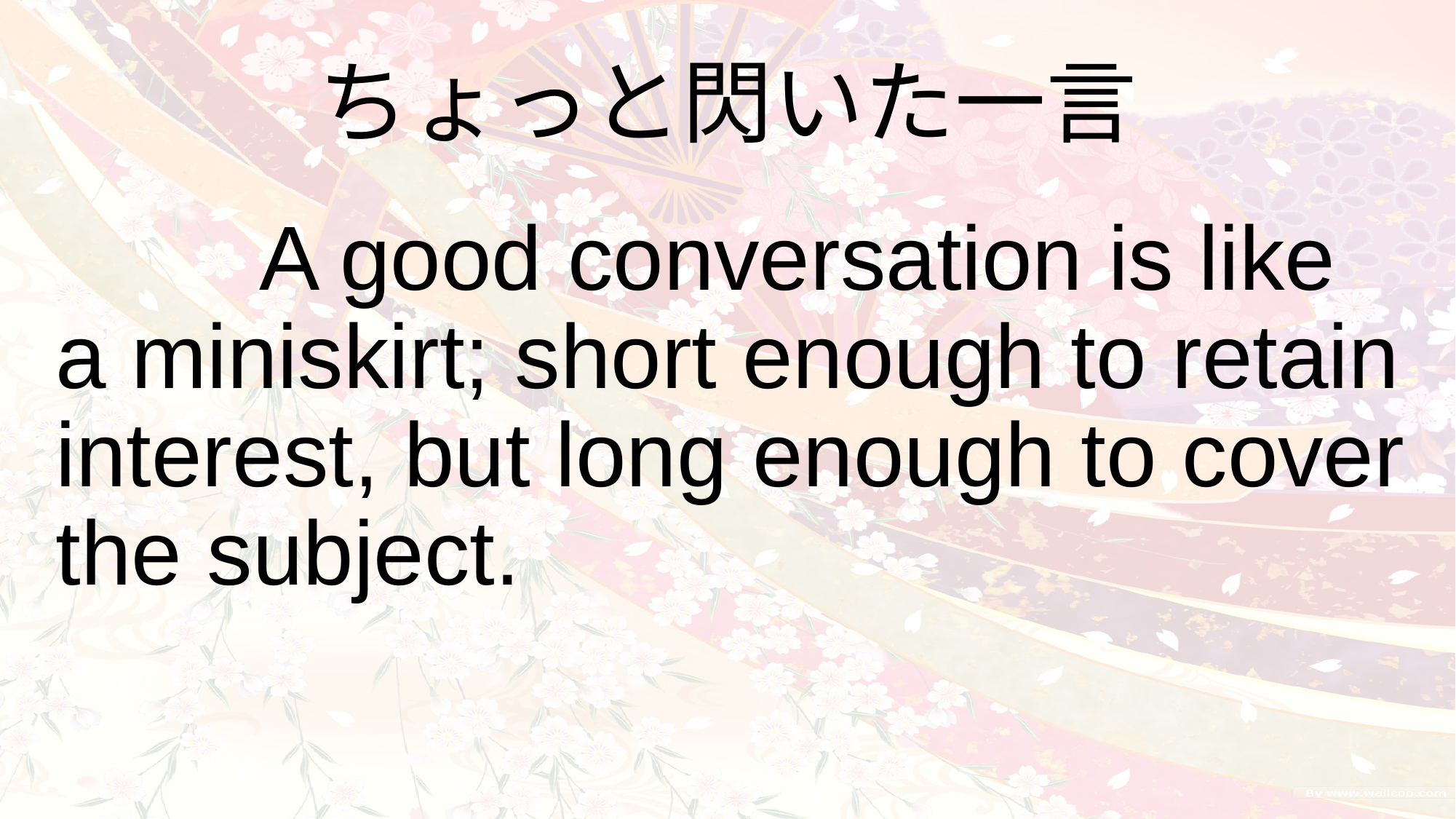

ちょっと閃いた一言
　　A good conversation is like a miniskirt; short enough to retain interest, but long enough to cover the subject.